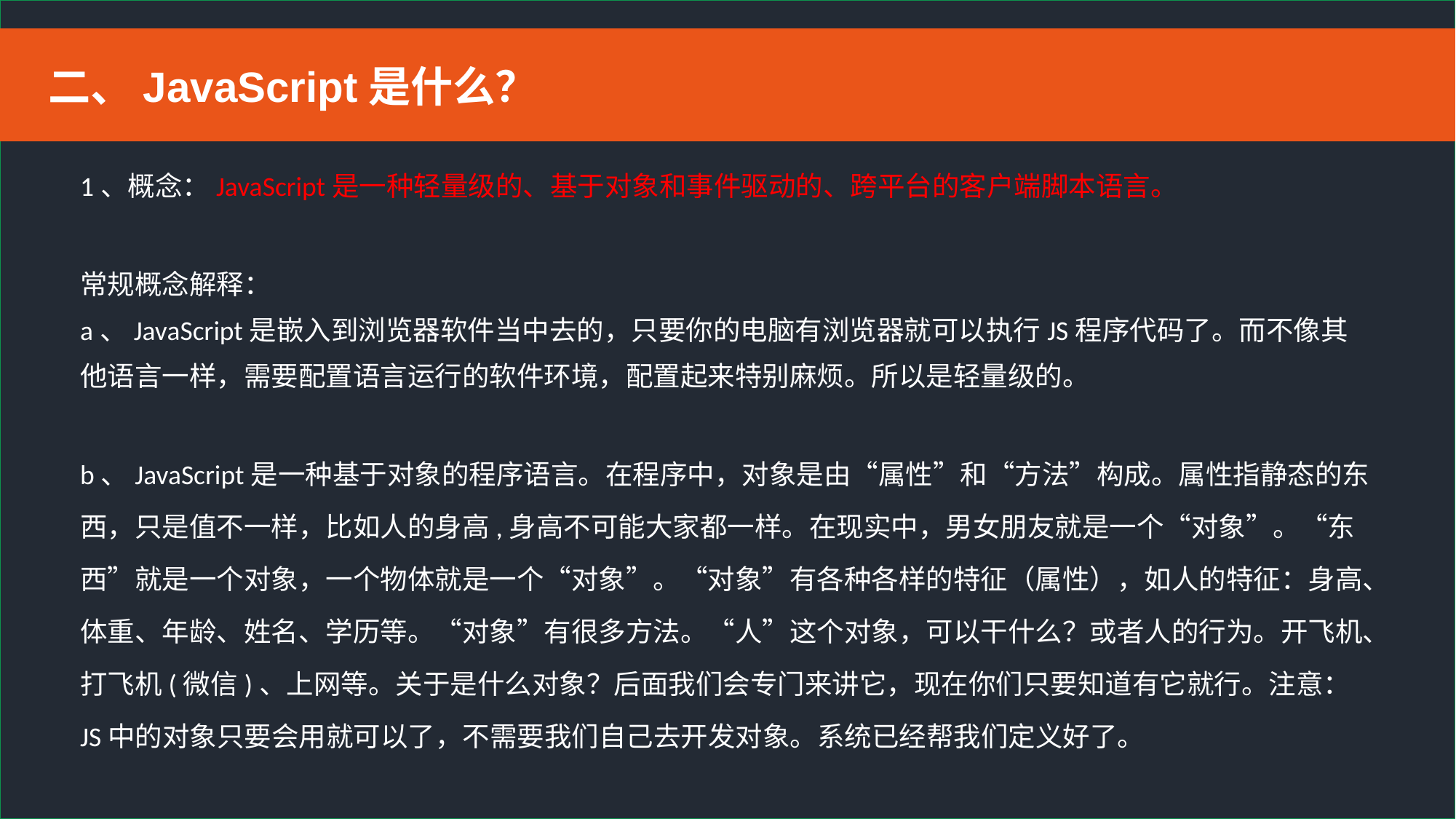

二、JavaScript是什么？
1、概念：JavaScript是一种轻量级的、基于对象和事件驱动的、跨平台的客户端脚本语言。

常规概念解释：
a、JavaScript是嵌入到浏览器软件当中去的，只要你的电脑有浏览器就可以执行JS程序代码了。而不像其他语言一样，需要配置语言运行的软件环境，配置起来特别麻烦。所以是轻量级的。

b、JavaScript是一种基于对象的程序语言。在程序中，对象是由“属性”和“方法”构成。属性指静态的东西，只是值不一样，比如人的身高,身高不可能大家都一样。在现实中，男女朋友就是一个“对象”。“东西”就是一个对象，一个物体就是一个“对象”。“对象”有各种各样的特征（属性），如人的特征：身高、体重、年龄、姓名、学历等。“对象”有很多方法。“人”这个对象，可以干什么？或者人的行为。开飞机、打飞机(微信)、上网等。关于是什么对象？后面我们会专门来讲它，现在你们只要知道有它就行。注意：JS中的对象只要会用就可以了，不需要我们自己去开发对象。系统已经帮我们定义好了。